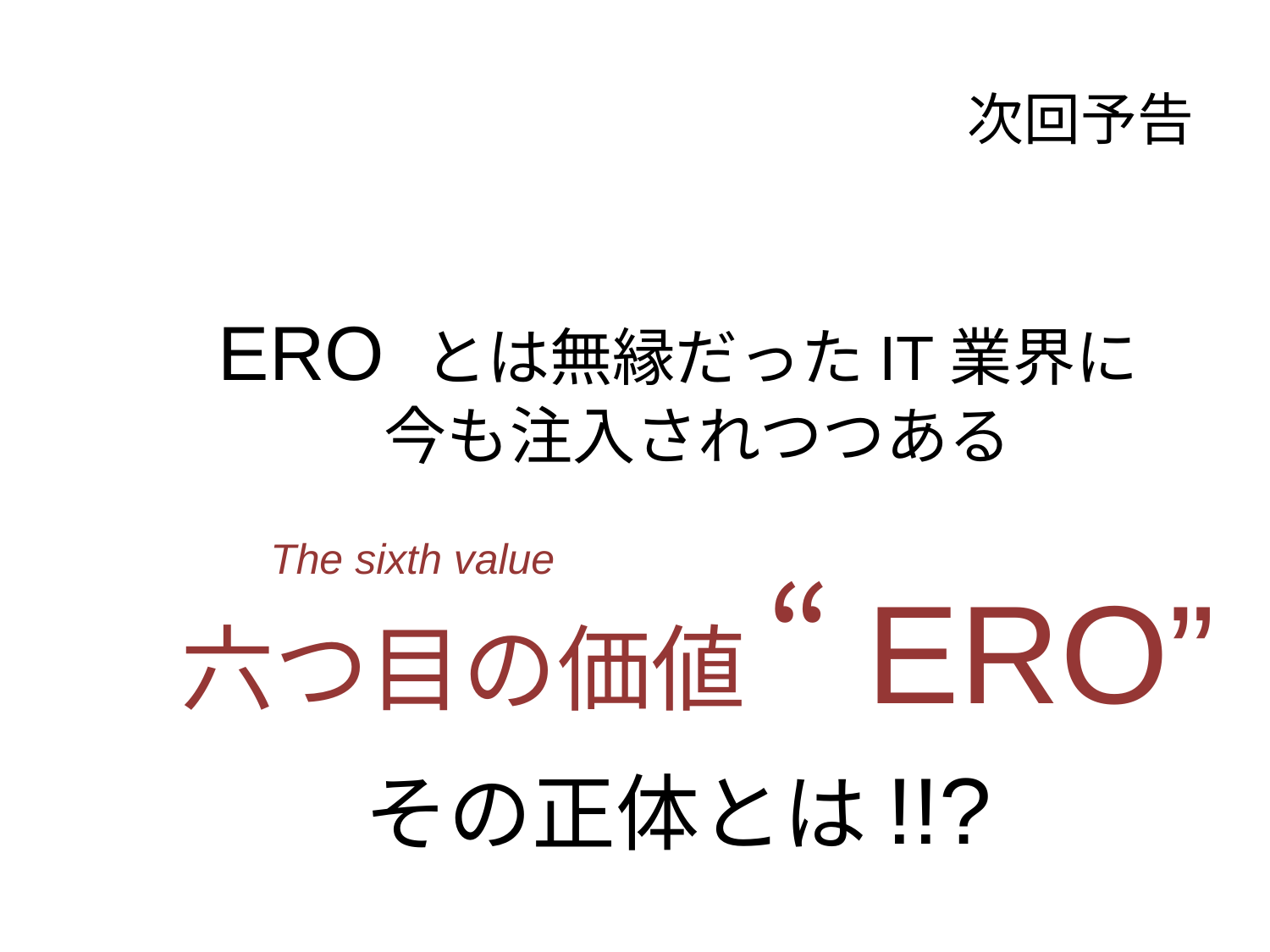

# 次回予告
ERO とは無縁だったIT業界に
今も注入されつつある
六つ目の価値 “ERO”
その正体とは!!?

The sixth value